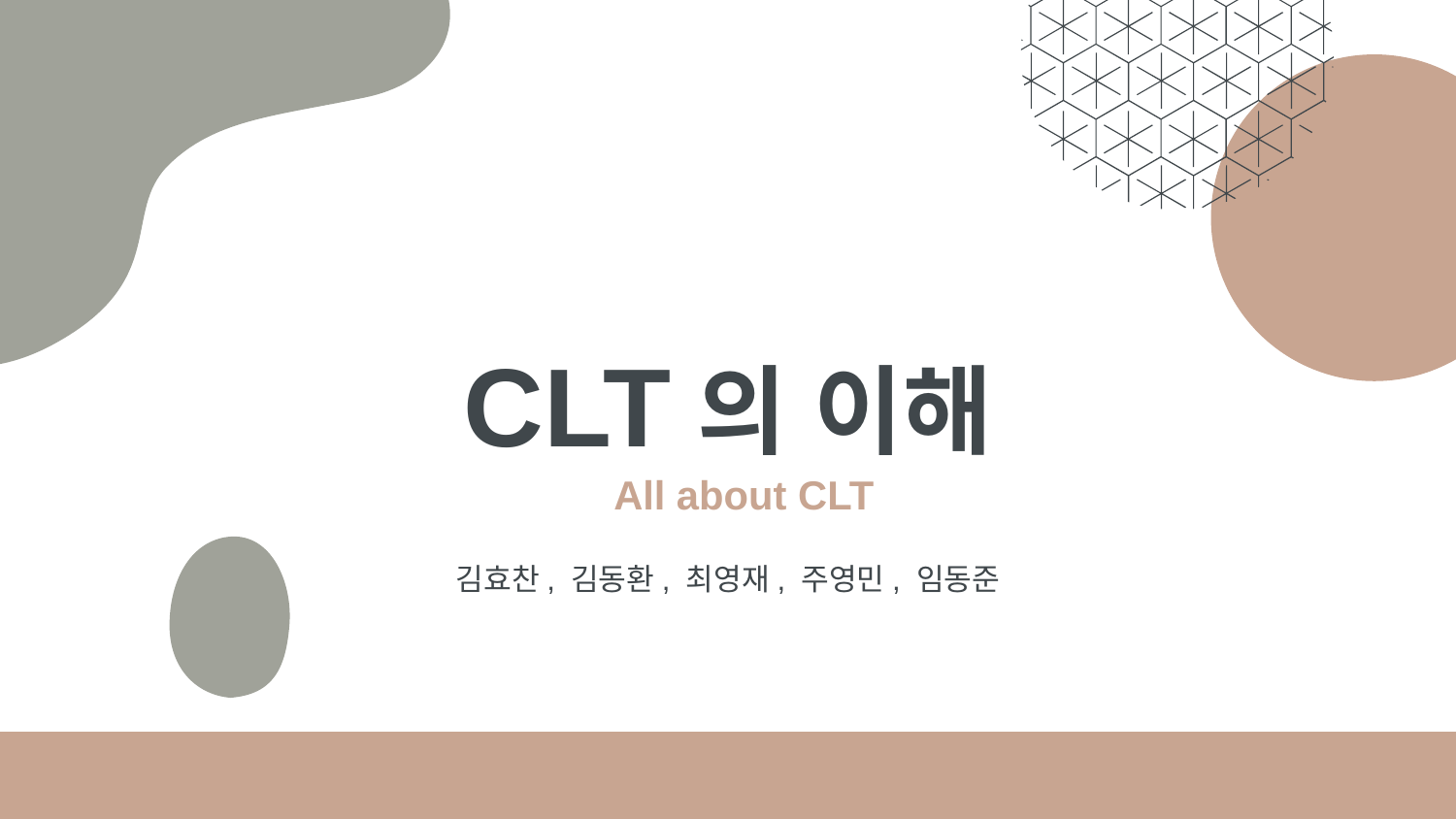

# CLT의 이해 All about CLT
김효찬, 김동환, 최영재, 주영민, 임동준